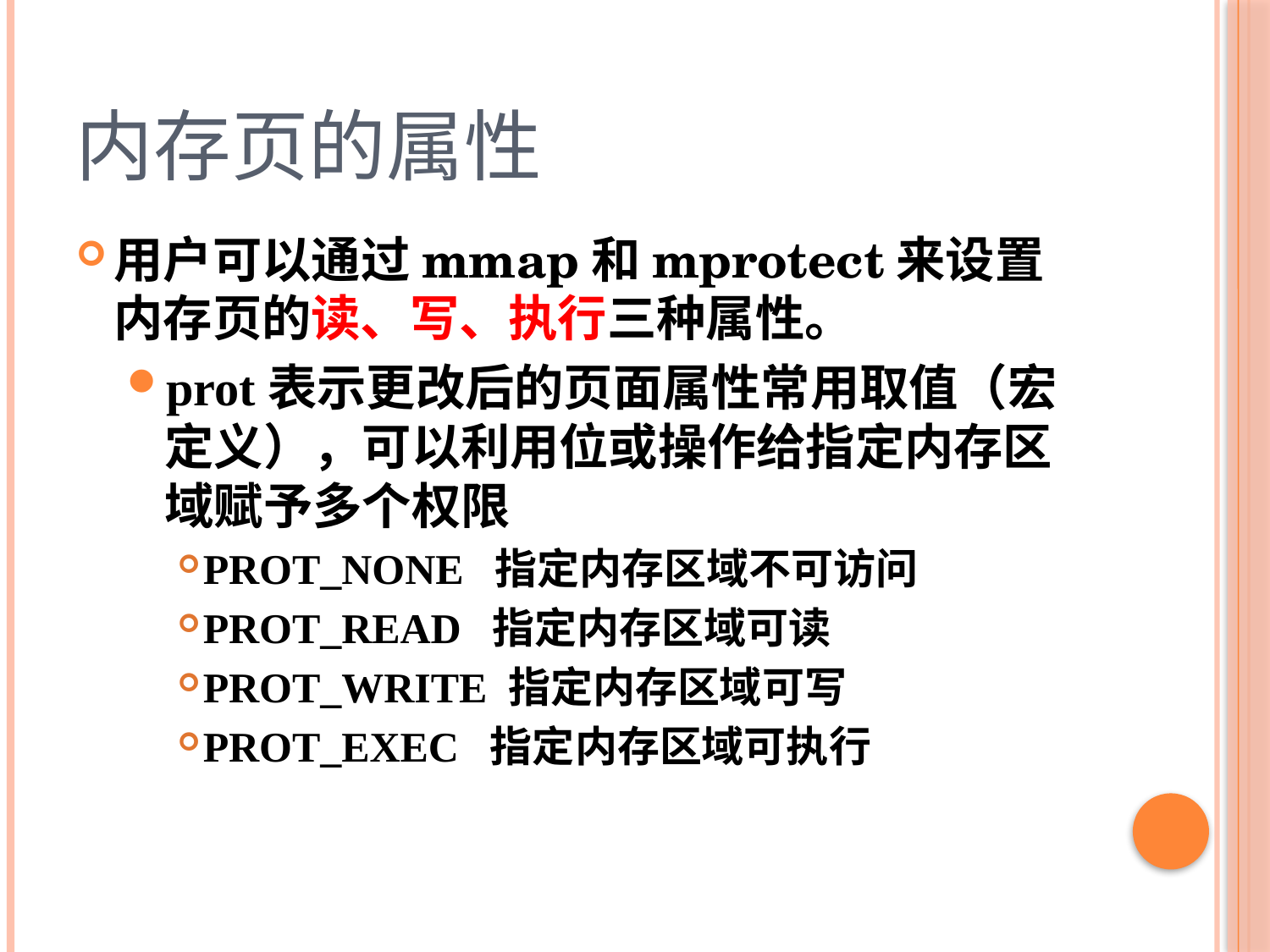

# 内存页的属性
用户可以通过mmap和mprotect来设置内存页的读、写、执行三种属性。
prot表示更改后的页面属性常用取值（宏定义），可以利用位或操作给指定内存区域赋予多个权限
PROT_NONE  指定内存区域不可访问
PROT_READ  指定内存区域可读
PROT_WRITE 指定内存区域可写
PROT_EXEC  指定内存区域可执行